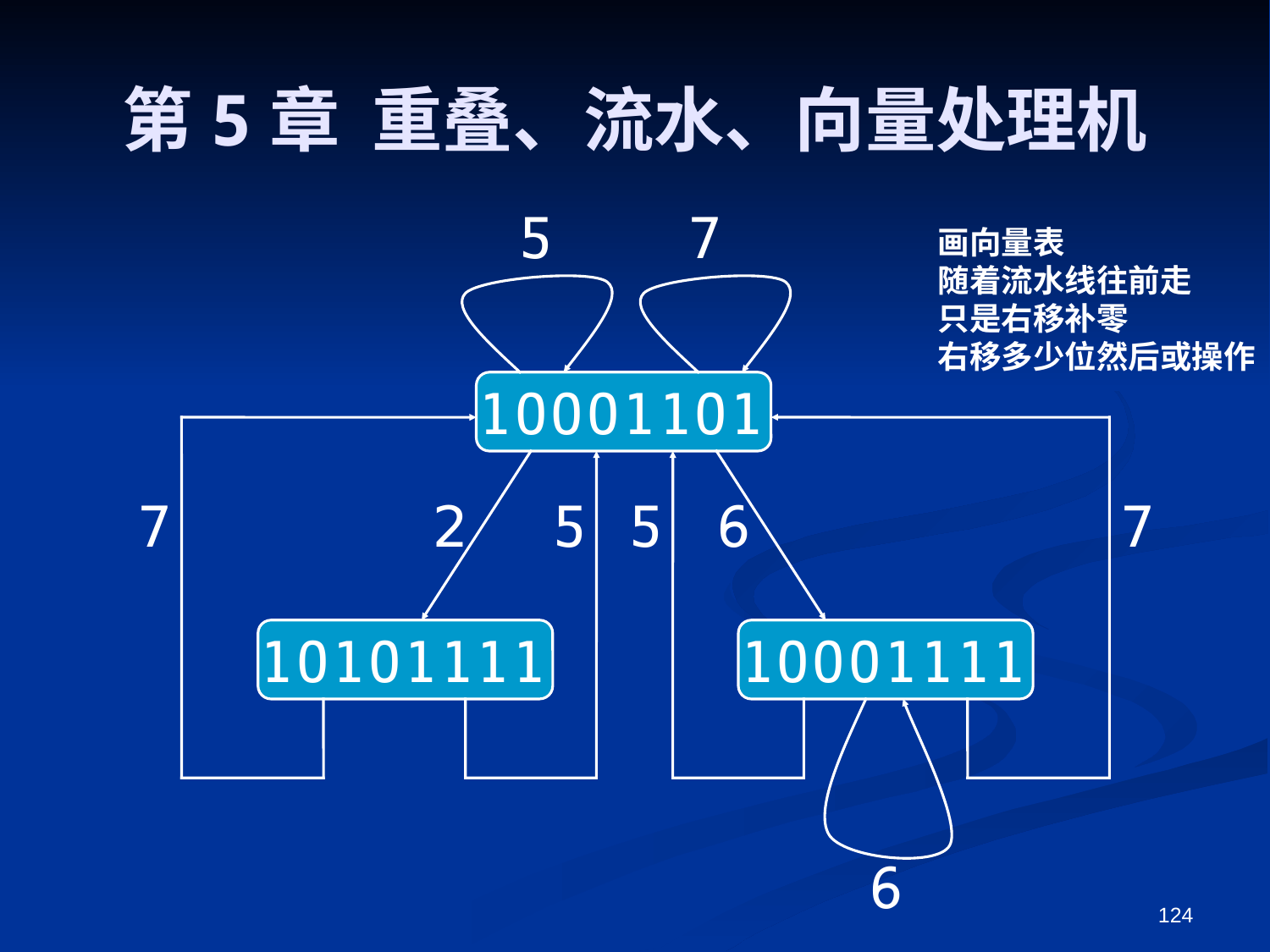

# 第5章  重叠、流水、向量处理机
5
7
画向量表
随着流水线往前走
只是右移补零
右移多少位然后或操作

10001101

7
2
5
5
6
7
10101111
10001111

6
124